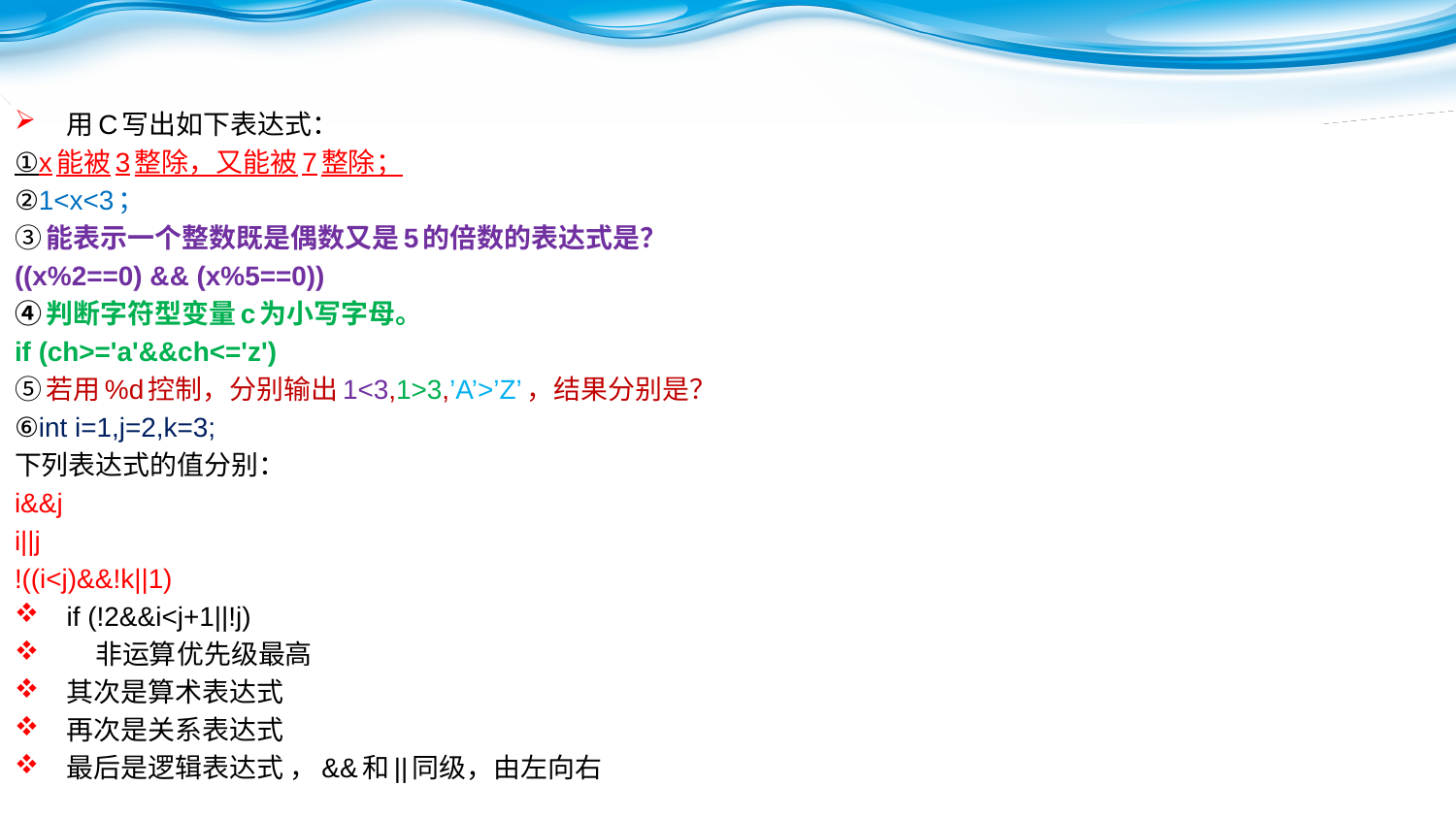

用C写出如下表达式：
①x能被3整除，又能被7整除；
②1<x<3；
③能表示一个整数既是偶数又是5的倍数的表达式是？
((x%2==0) && (x%5==0))
④判断字符型变量c为小写字母。
if (ch>='a'&&ch<='z')
⑤若用%d控制，分别输出1<3,1>3,’A’>’Z’，结果分别是？
⑥int i=1,j=2,k=3;
下列表达式的值分别：
i&&j
i||j
!((i<j)&&!k||1)
if (!2&&i<j+1||!j)
    非运算优先级最高
	其次是算术表达式
	再次是关系表达式
	最后是逻辑表达式 ，&&和||同级，由左向右